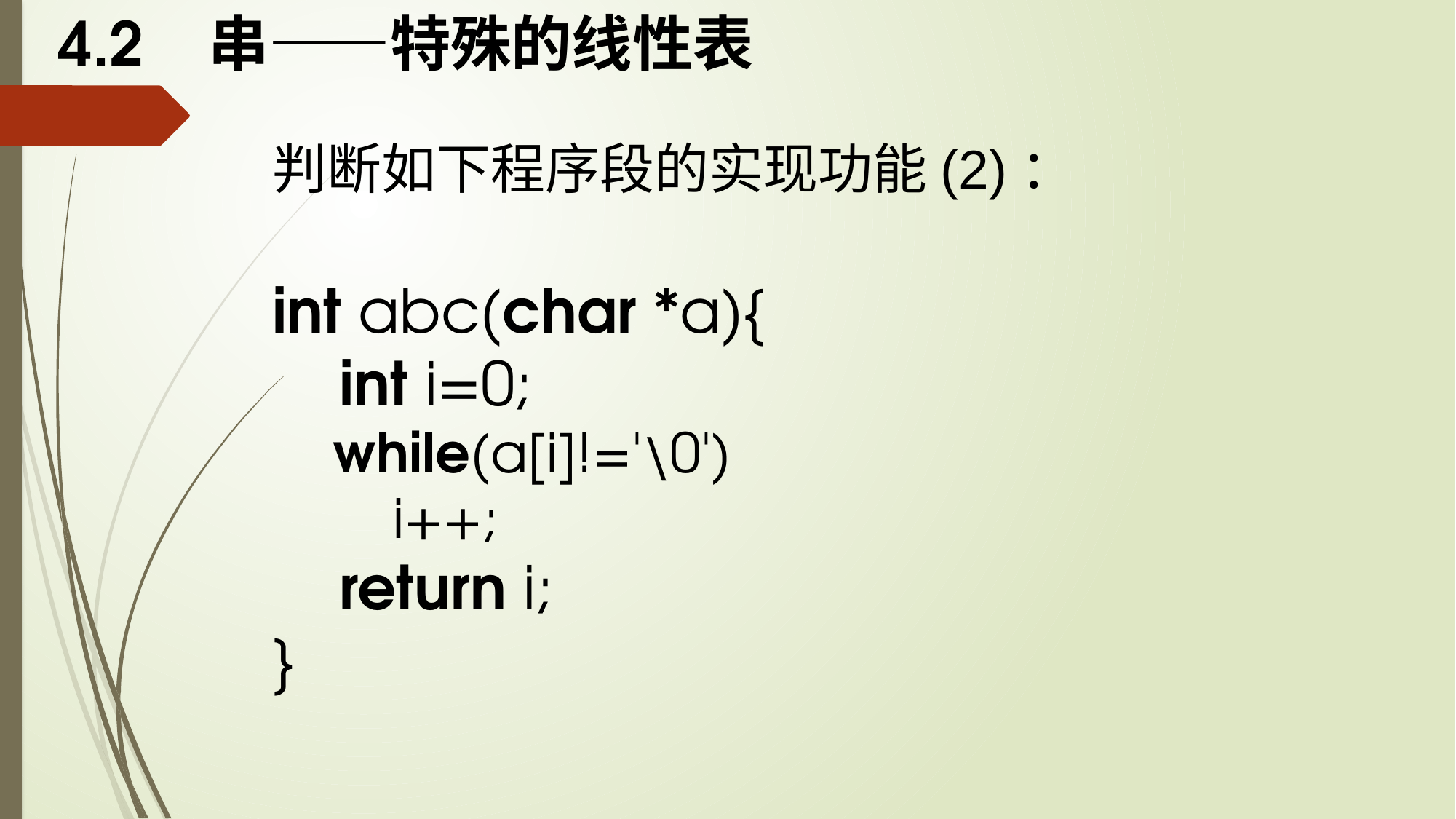

# 4.2   串——特殊的线性表
判断如下程序段的实现功能(2)：

int abc(char *a){
    int i=0;
    while(a[i]!='\0')
        i++;
    return i;
}